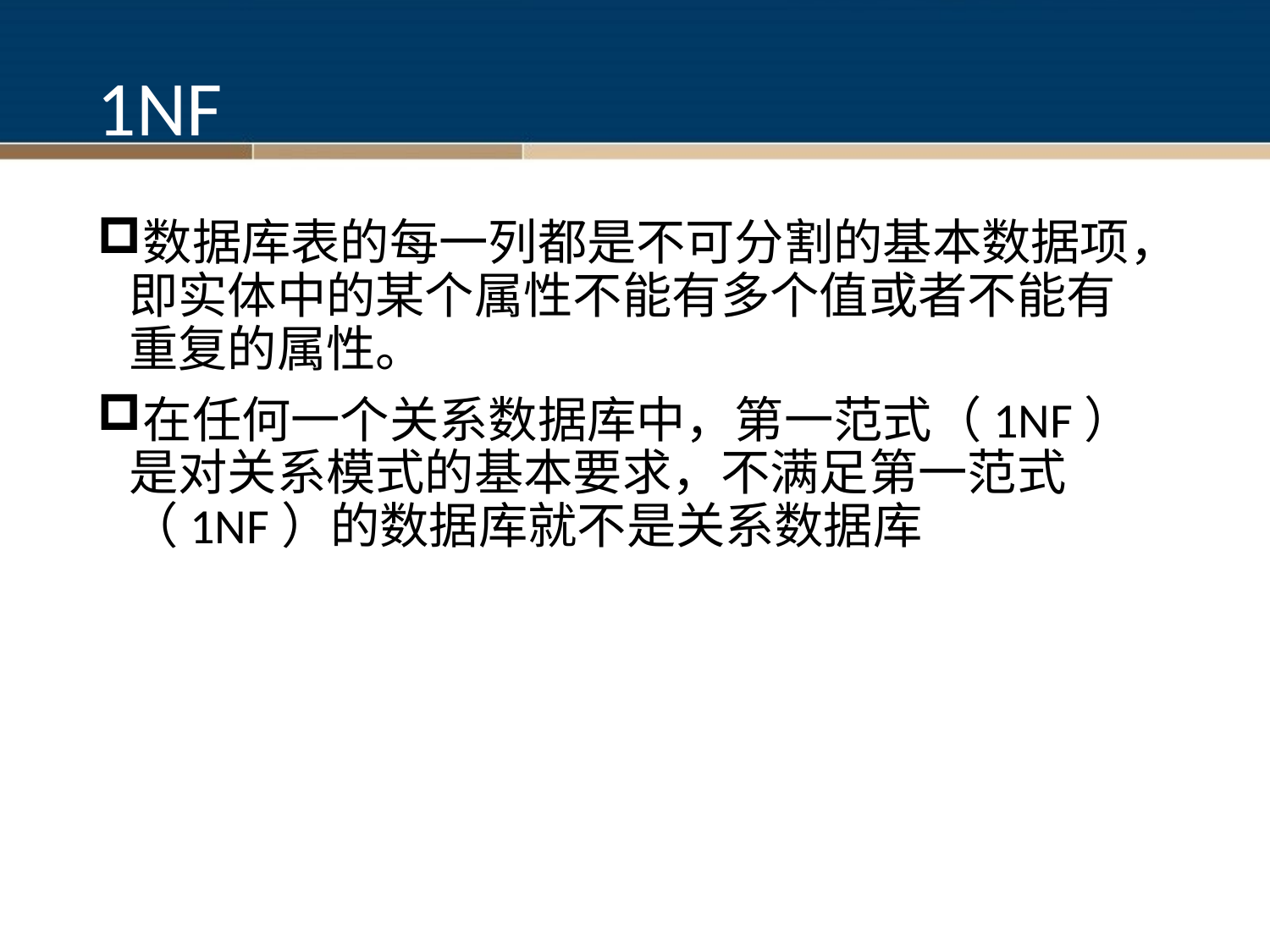

# 1NF
数据库表的每一列都是不可分割的基本数据项，即实体中的某个属性不能有多个值或者不能有重复的属性。
在任何一个关系数据库中，第一范式（1NF）是对关系模式的基本要求，不满足第一范式（1NF）的数据库就不是关系数据库